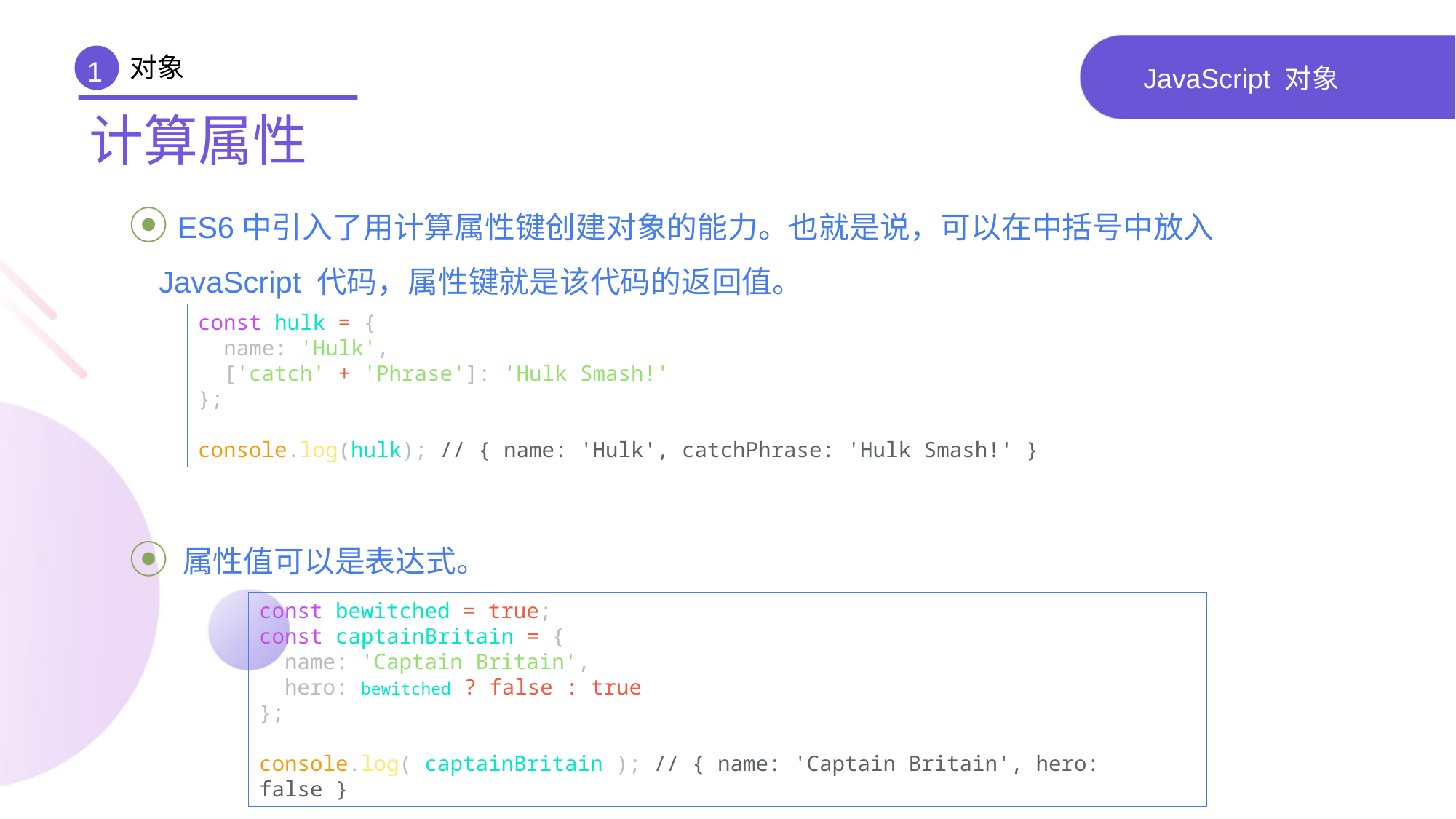

对象
1
# JavaScript 对象
计算属性
 ES6中引入了用计算属性键创建对象的能力。也就是说，可以在中括号中放入 JavaScript 代码，属性键就是该代码的返回值。

 属性值可以是表达式。
const hulk = {
  name: 'Hulk',
  ['catch' + 'Phrase']: 'Hulk Smash!'
};
console.log(hulk); // { name: 'Hulk', catchPhrase: 'Hulk Smash!' }
const bewitched = true;
const captainBritain = {
  name: 'Captain Britain',
  hero: bewitched ? false : true
};
console.log( captainBritain ); // { name: 'Captain Britain', hero: false }